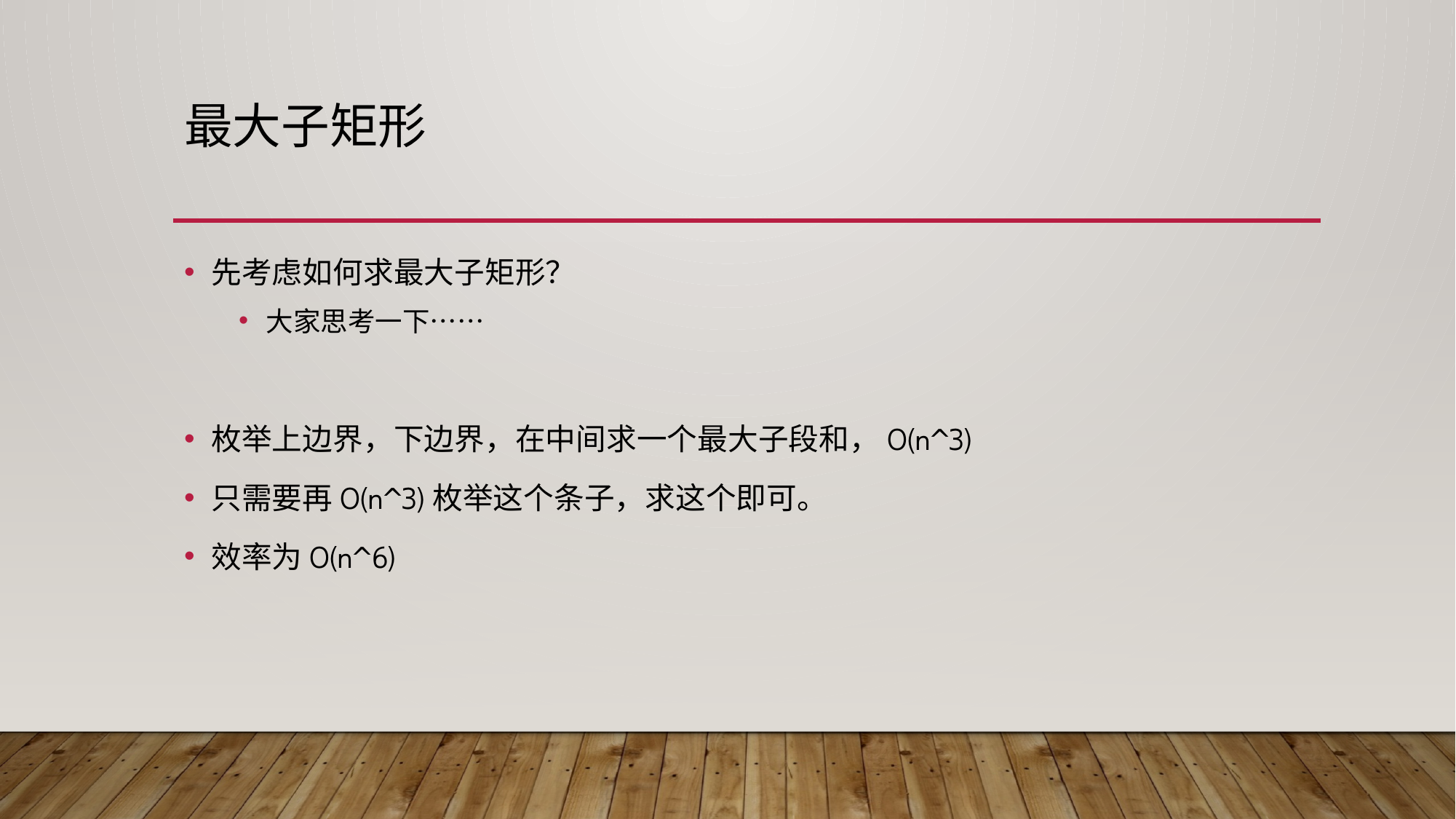

# 最大子矩形
先考虑如何求最大子矩形？
大家思考一下……

枚举上边界，下边界，在中间求一个最大子段和，O(n^3)
只需要再O(n^3)枚举这个条子，求这个即可。
效率为O(n^6)